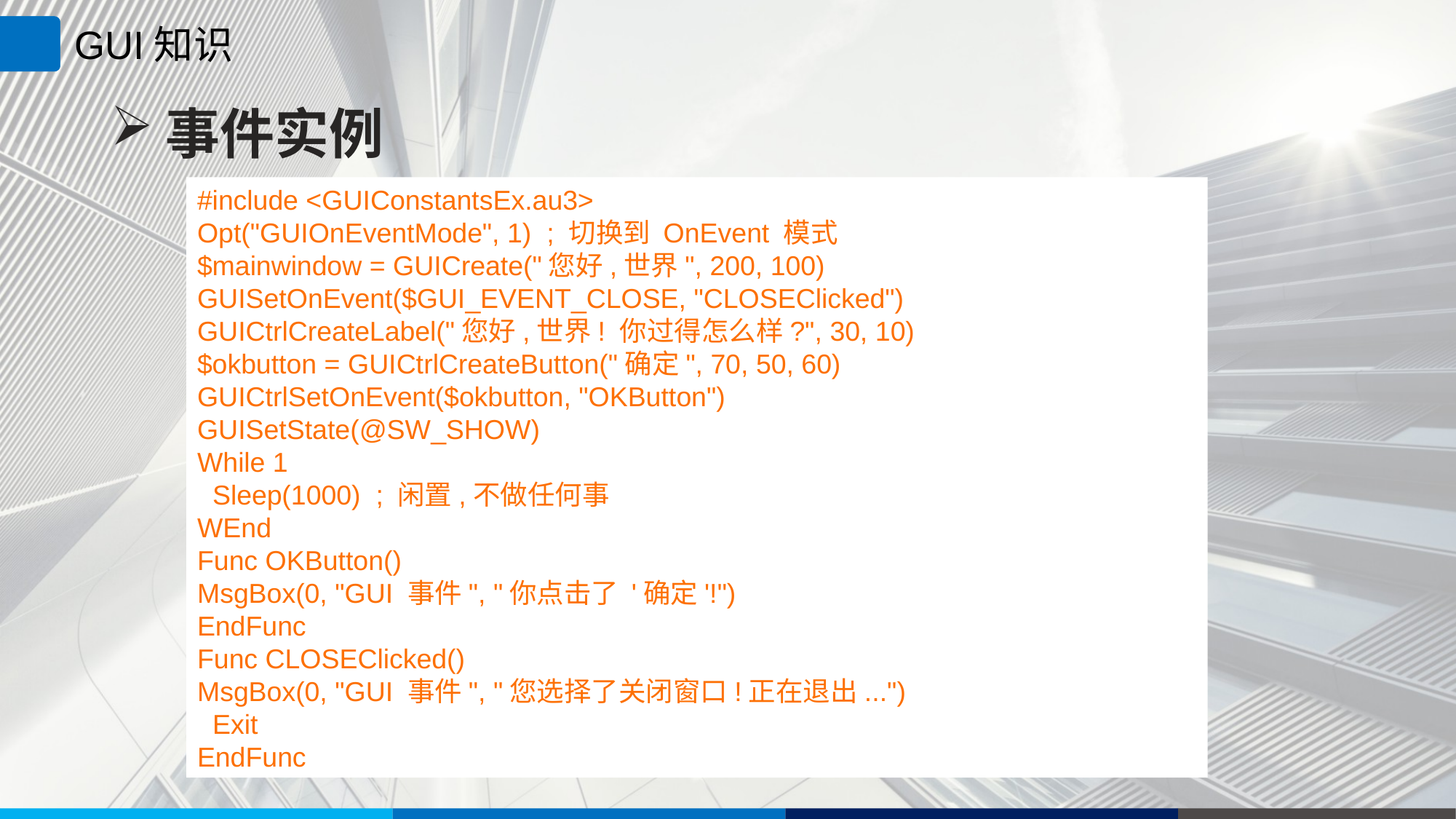

GUI知识

事件实例
#include <GUIConstantsEx.au3>
Opt("GUIOnEventMode", 1)  ; 切换到 OnEvent 模式
$mainwindow = GUICreate("您好,世界", 200, 100)
GUISetOnEvent($GUI_EVENT_CLOSE, "CLOSEClicked")
GUICtrlCreateLabel("您好,世界! 你过得怎么样?", 30, 10)
$okbutton = GUICtrlCreateButton("确定", 70, 50, 60)
GUICtrlSetOnEvent($okbutton, "OKButton")
GUISetState(@SW_SHOW)
While 1
  Sleep(1000)  ; 闲置,不做任何事
WEnd
Func OKButton()
MsgBox(0, "GUI 事件", "你点击了 '确定'!")
EndFunc
Func CLOSEClicked()
MsgBox(0, "GUI 事件", "您选择了关闭窗口!正在退出...")
  Exit
EndFunc